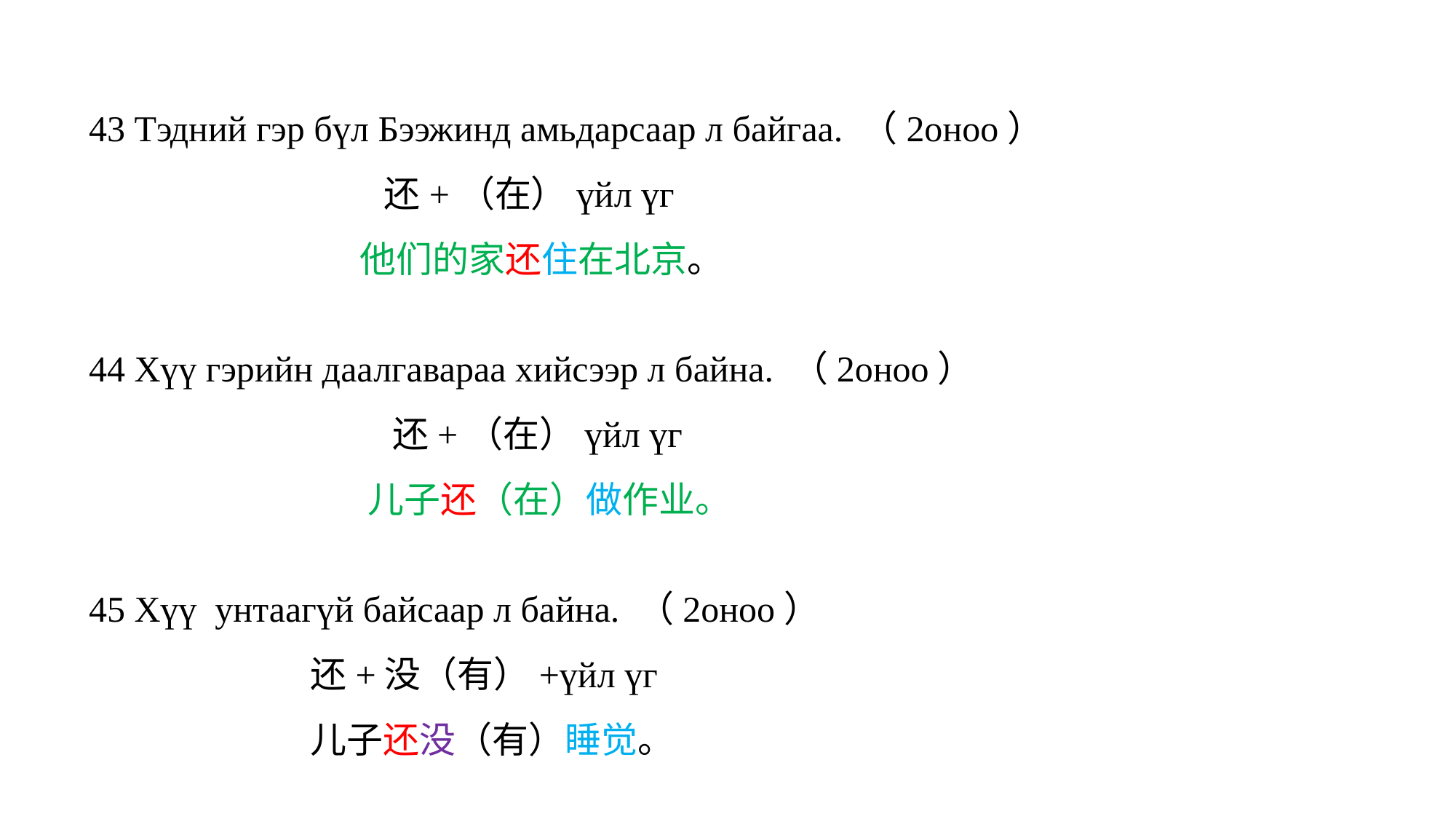

43 Тэдний гэр бүл Бээжинд амьдарсаар л байгаа. （2оноо）
                                   还+（在）үйл үг
                                他们的家还住在北京。

44 Хүү гэрийн даалгавараа хийсээр л байна. （2оноо）
                                    还+（在）үйл үг
                                 儿子还（在）做作业。

45 Хүү  унтаагүй байсаар л байна. （2оноо）
                          还+没（有）+үйл үг
                          儿子还没（有）睡觉。